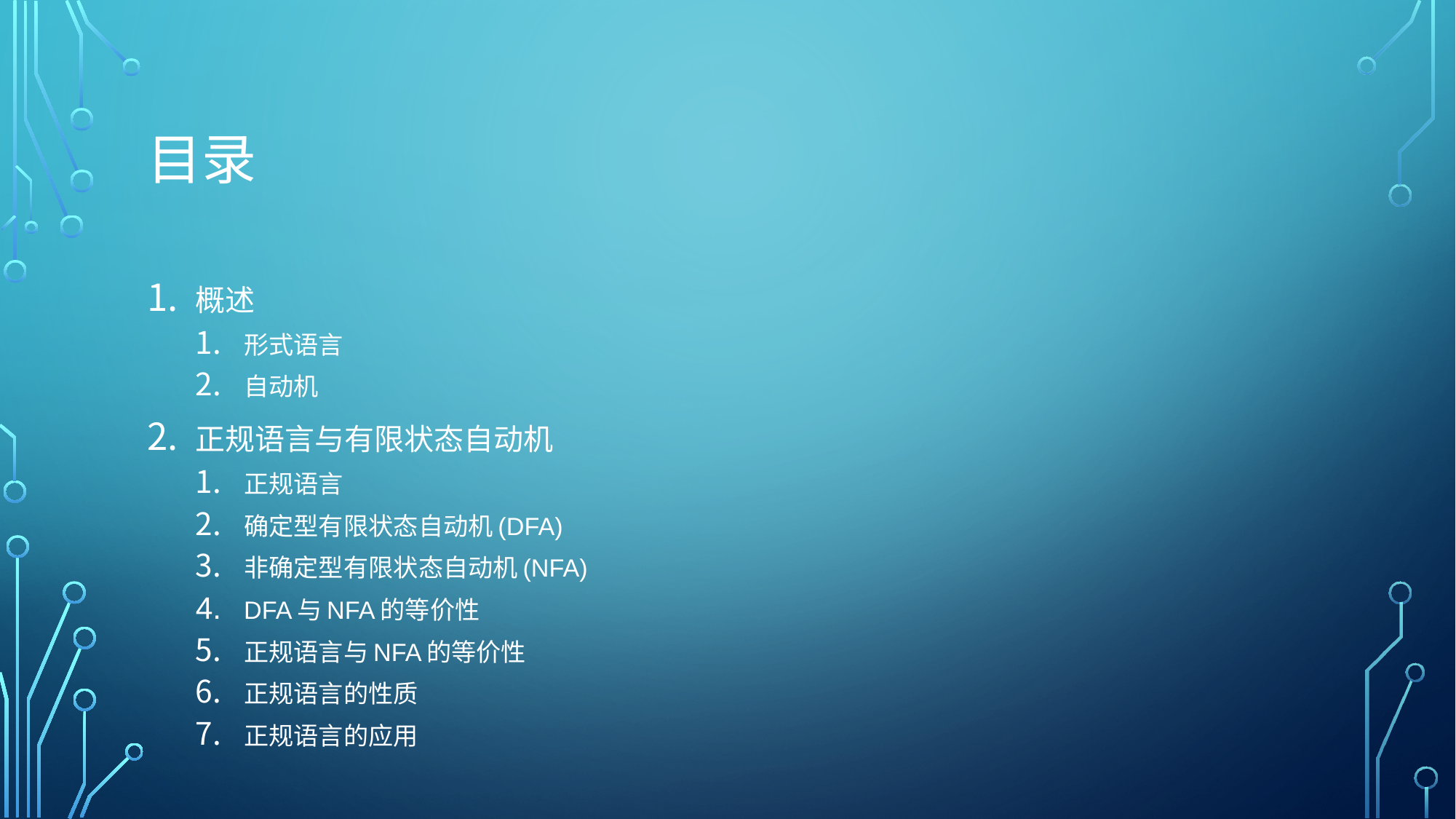

# 目录
概述
形式语言
自动机
正规语言与有限状态自动机
正规语言
确定型有限状态自动机(DFA)
非确定型有限状态自动机(NFA)
DFA与NFA的等价性
正规语言与NFA的等价性
正规语言的性质
正规语言的应用